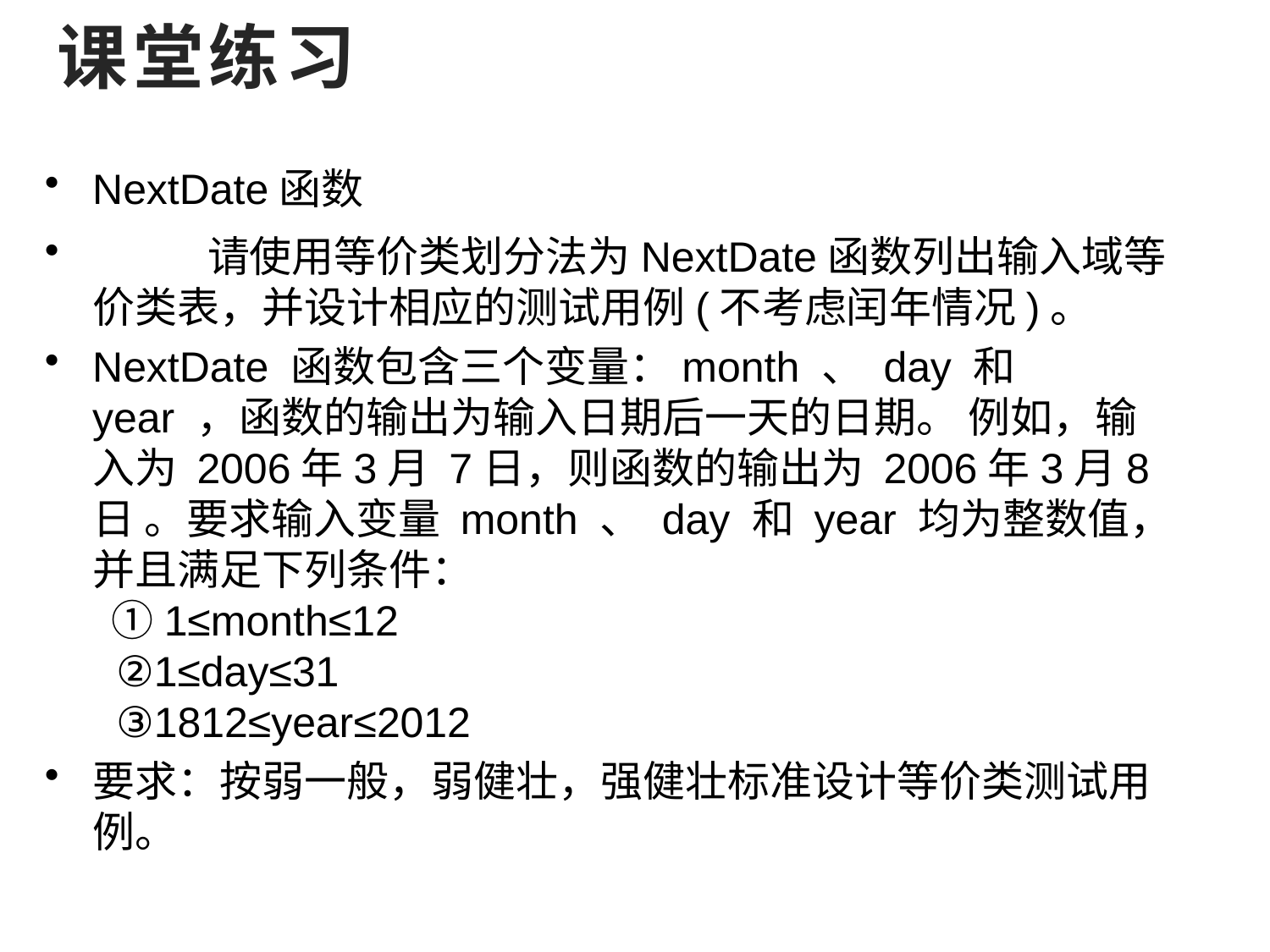

# 课堂练习
NextDate函数
           请使用等价类划分法为NextDate函数列出输入域等价类表，并设计相应的测试用例(不考虑闰年情况)。
NextDate 函数包含三个变量：month 、 day 和 year ，函数的输出为输入日期后一天的日期。 例如，输入为 2006年3月 7日，则函数的输出为 2006年3月8日 。要求输入变量 month 、 day 和 year 均为整数值，并且满足下列条件：
  ①1≤month≤12
  ②1≤day≤31
  ③1812≤year≤2012
要求：按弱一般，弱健壮，强健壮标准设计等价类测试用例。